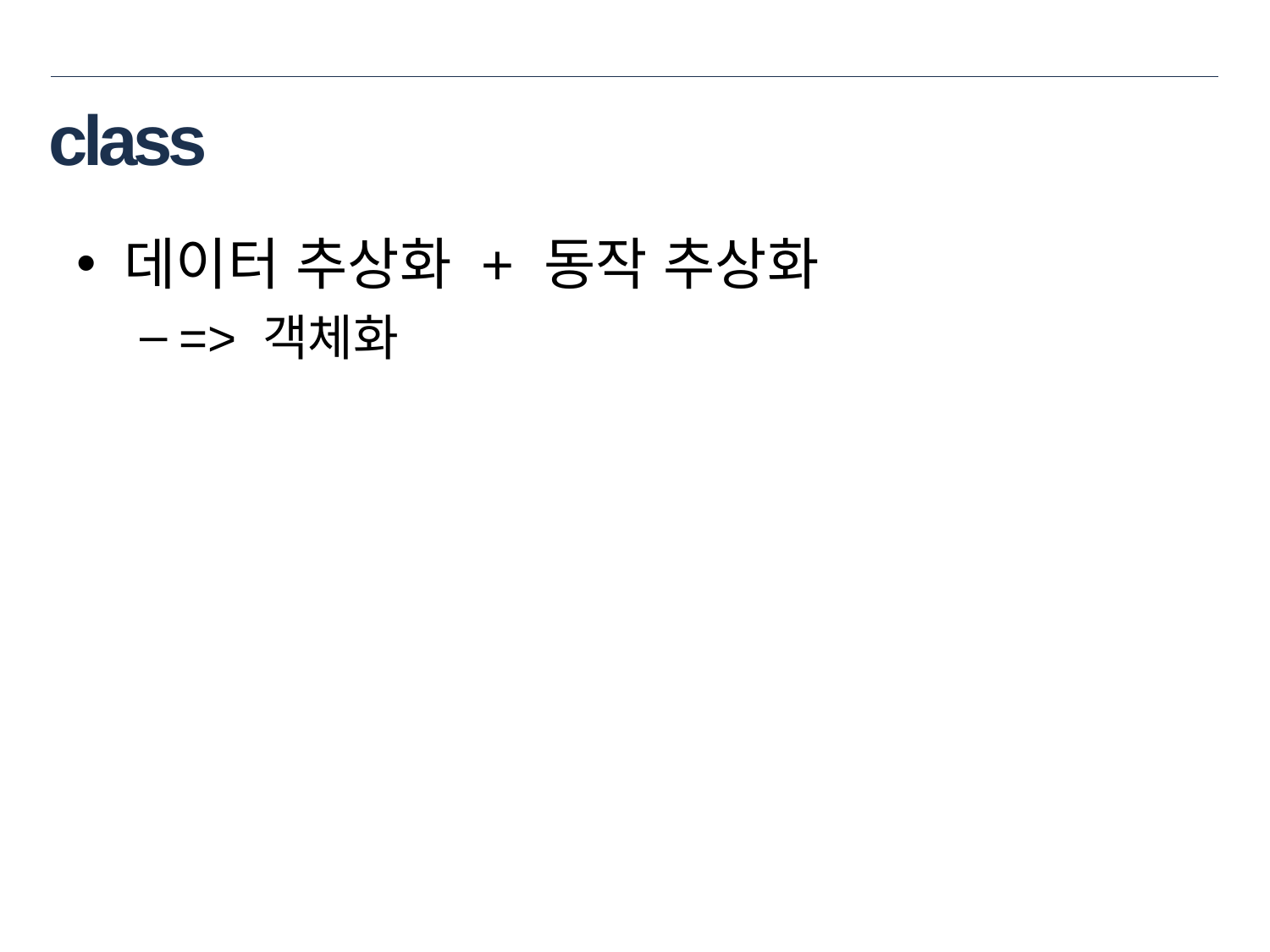

# class
데이터 추상화 + 동작 추상화
=> 객체화